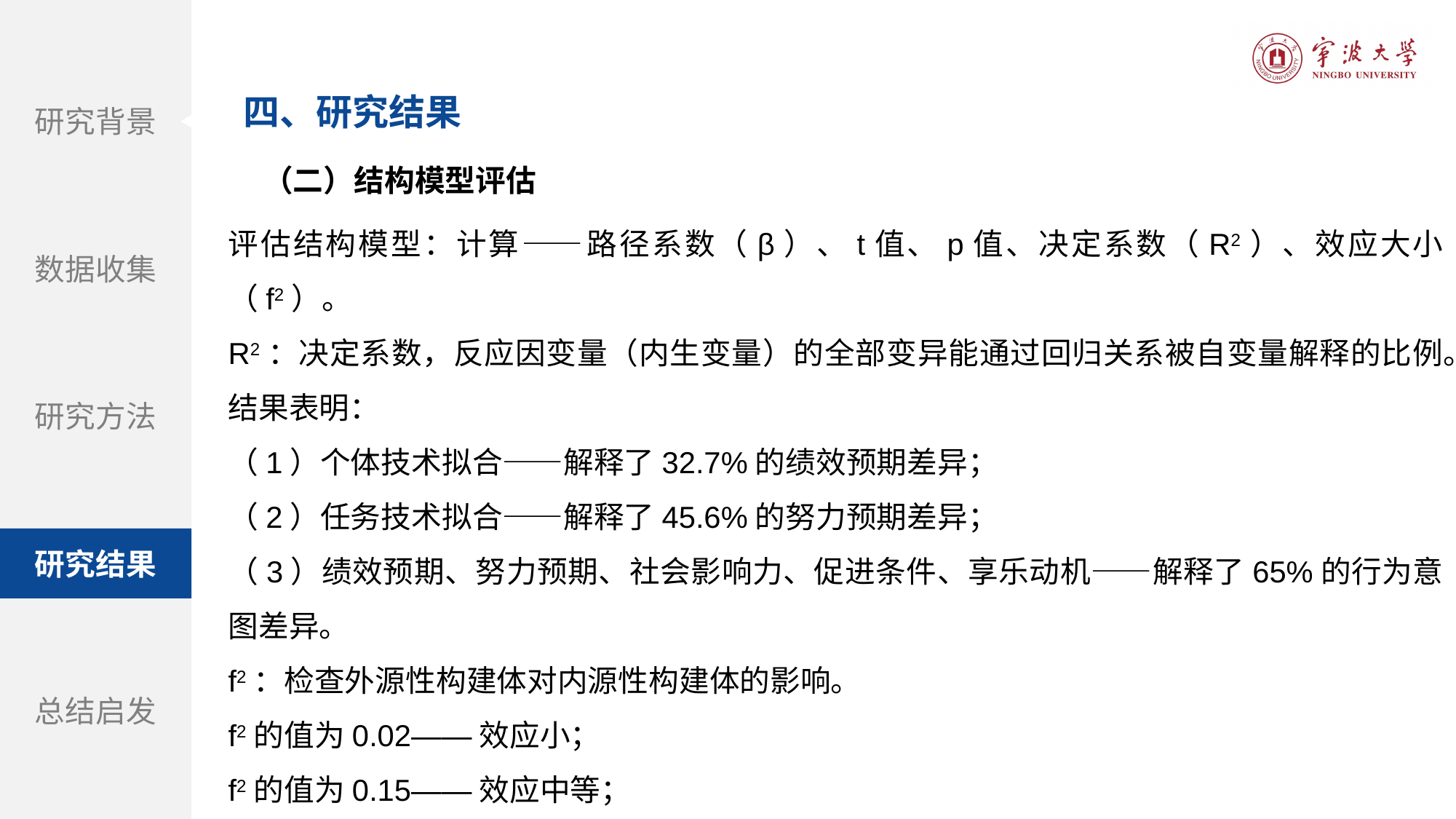

四、研究结果
研究背景

数据收集
研究方法
研究结果
总结启发
（二）结构模型评估
评估结构模型：计算——路径系数（β）、t值、p值、决定系数（R2）、效应大小（f2）。
R2：决定系数，反应因变量（内生变量）的全部变异能通过回归关系被自变量解释的比例。
结果表明：
（1）个体技术拟合——解释了32.7%的绩效预期差异；
（2）任务技术拟合——解释了45.6%的努力预期差异；
（3）绩效预期、努力预期、社会影响力、促进条件、享乐动机——解释了65%的行为意图差异。
f2：检查外源性构建体对内源性构建体的影响。
f2的值为0.02——效应小；
f2的值为0.15——效应中等；
f2的值为0.35——效应大。
题目：自动驾驶汽车和街道设计：使用虚拟现实实验探索中央分隔带在提高行人过街安全性方面的作用
期刊：Accident Analysis and Prevention